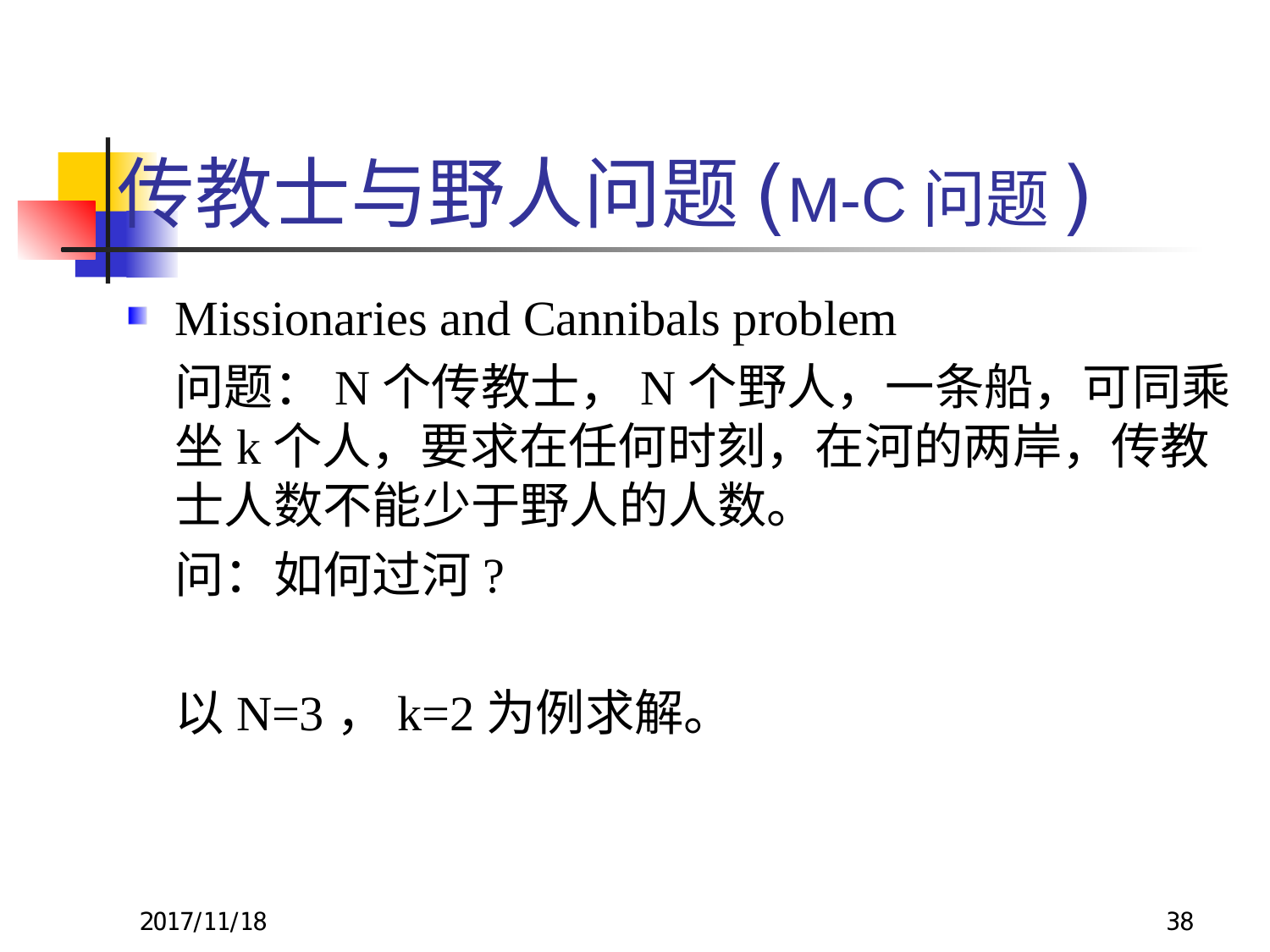

# 传教士与野人问题(M-C问题)
Missionaries and Cannibals problem
	问题：N个传教士，N个野人，一条船，可同乘坐k个人，要求在任何时刻，在河的两岸，传教士人数不能少于野人的人数。
	问：如何过河?

	以N=3，k=2为例求解。

2017/11/18
38